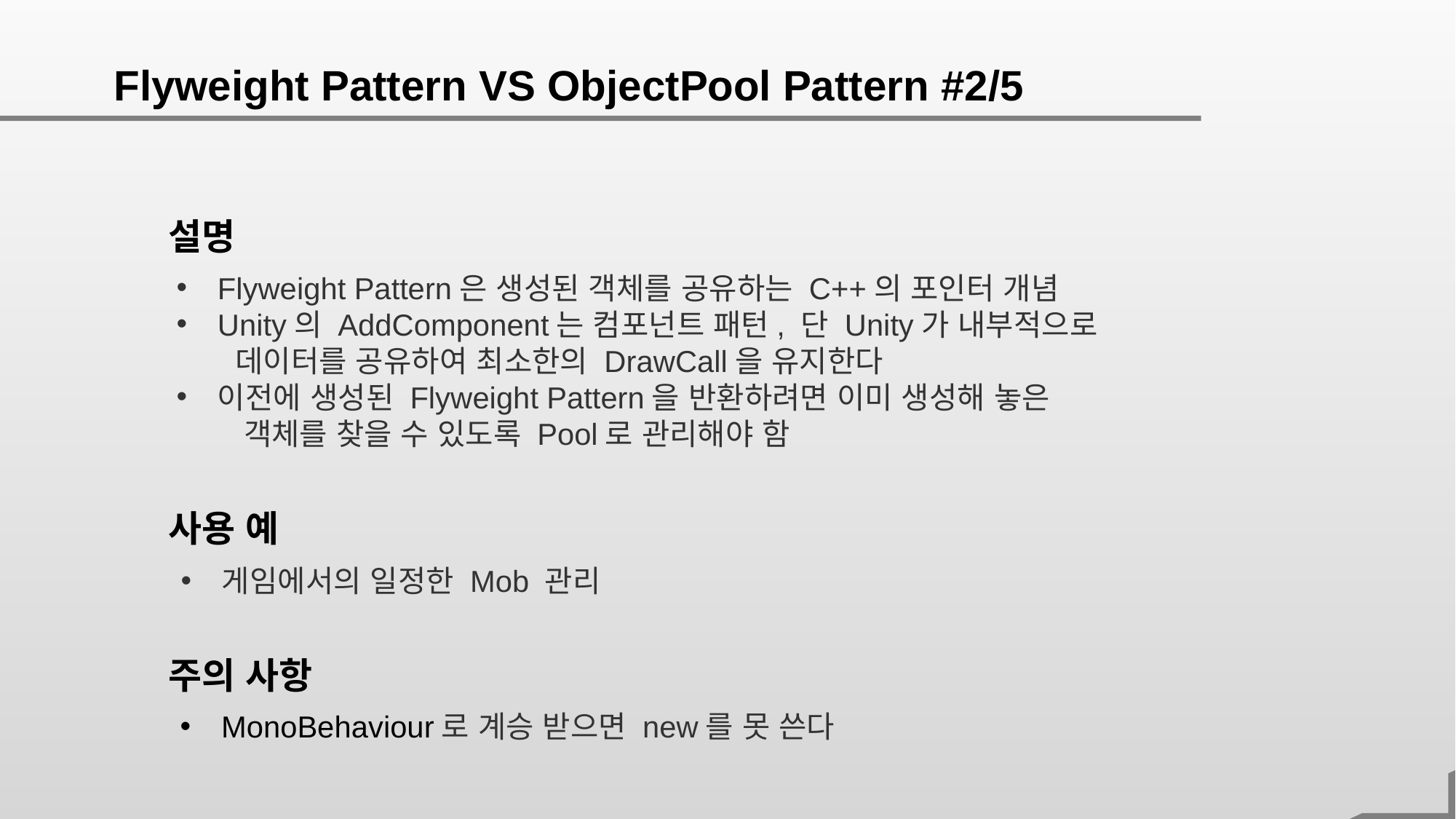

Flyweight Pattern VS ObjectPool Pattern #2/5

설명
Flyweight Pattern은 생성된 객체를 공유하는 C++의 포인터 개념
Unity의 AddComponent는 컴포넌트 패턴, 단 Unity가 내부적으로
      데이터를 공유하여 최소한의 DrawCall을 유지한다
이전에 생성된 Flyweight Pattern을 반환하려면 이미 생성해 놓은
       객체를 찾을 수 있도록 Pool로 관리해야 함
사용 예
게임에서의 일정한 Mob 관리
주의 사항
MonoBehaviour로 계승 받으면 new를 못 쓴다